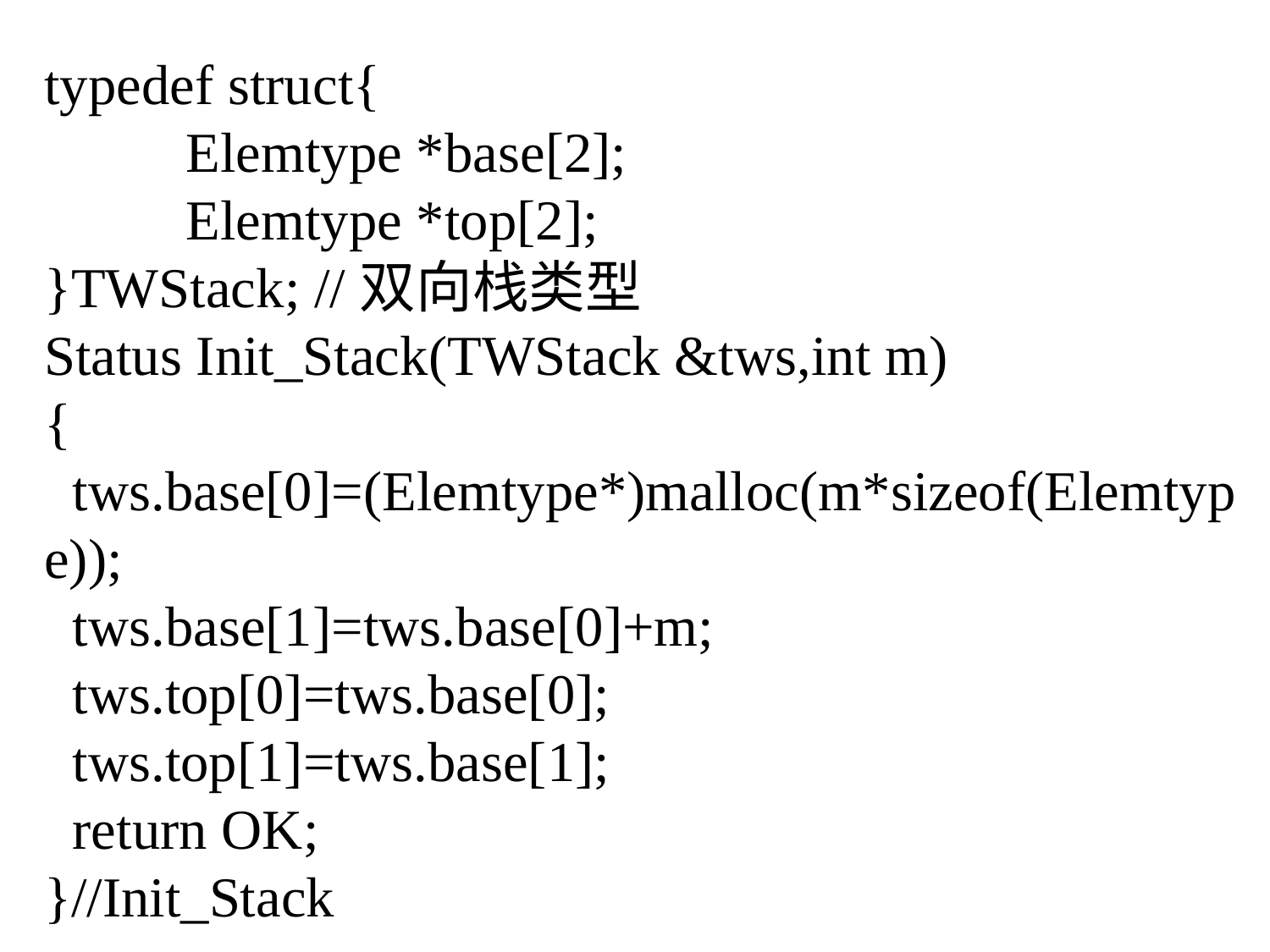

typedef struct{
          Elemtype *base[2];
          Elemtype *top[2];
}TWStack; //双向栈类型
Status Init_Stack(TWStack &tws,int m)
{
  tws.base[0]=(Elemtype*)malloc(m*sizeof(Elemtype));
  tws.base[1]=tws.base[0]+m;
  tws.top[0]=tws.base[0];
  tws.top[1]=tws.base[1];
  return OK;
}//Init_Stack